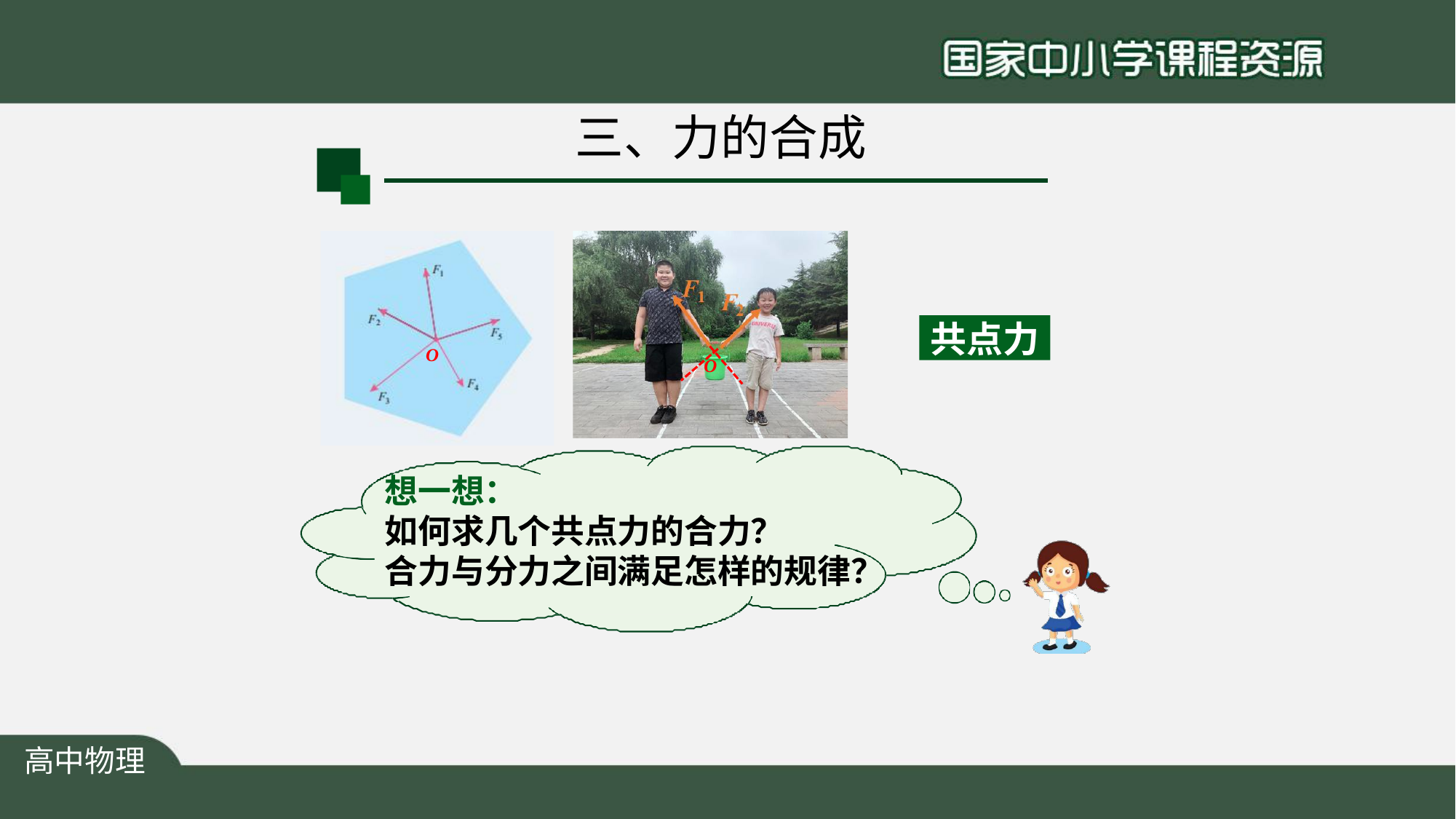

# 三、力的合成

共点力
O

O

想一想：
如何求几个共点力的合力？
合力与分力之间满足怎样的规律？

高中物理